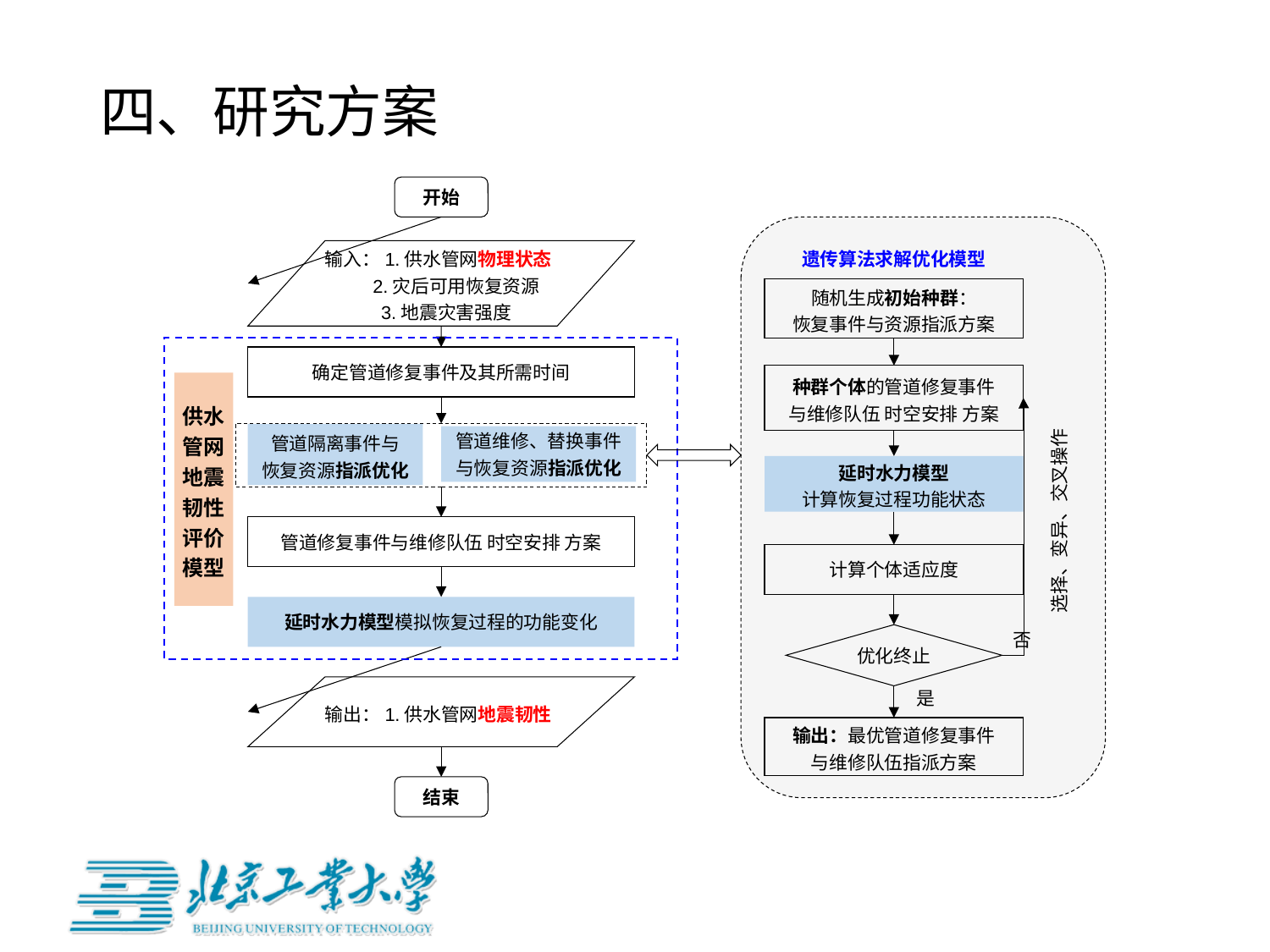

# 四、研究方案
开始

输入：1.供水管网物理状态
      2.灾后可用恢复资源
  3.地震灾害强度
遗传算法求解优化模型
随机生成初始种群：
恢复事件与资源指派方案

确定管道修复事件及其所需时间
种群个体的管道修复事件
与维修队伍 时空安排 方案
供水管网地震韧性评价模型
选择、变异、交叉操作

管道隔离事件与
恢复资源指派优化
管道维修、替换事件
与恢复资源指派优化

延时水力模型
计算恢复过程功能状态
管道修复事件与维修队伍 时空安排 方案
计算个体适应度
延时水力模型模拟恢复过程的功能变化
否
优化终止
输出：1.供水管网地震韧性
是
输出：最优管道修复事件
与维修队伍指派方案
结束